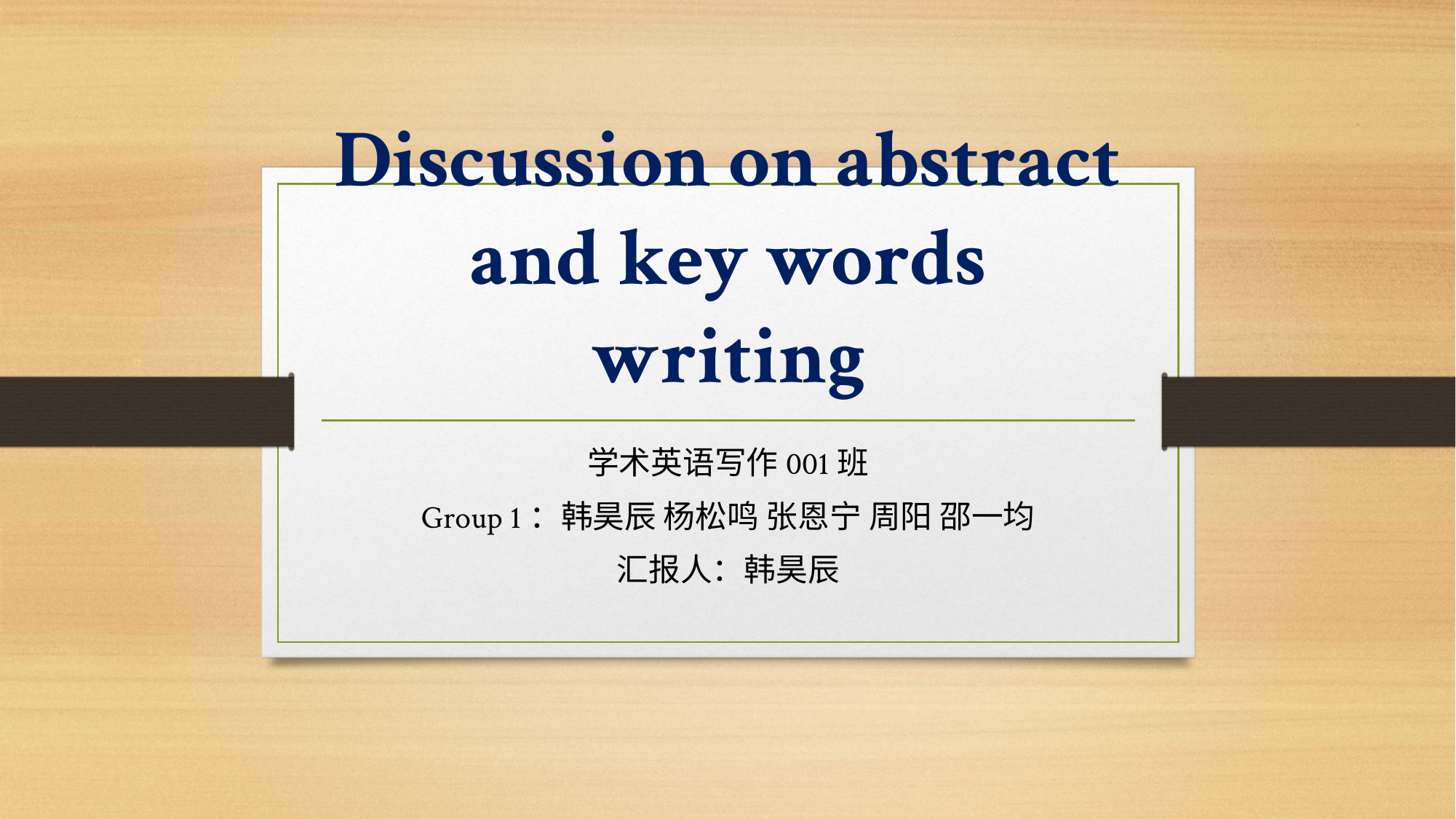

# Discussion on abstract and key words writing
学术英语写作001班
Group 1：韩昊辰 杨松鸣 张恩宁 周阳 邵一均
汇报人：韩昊辰